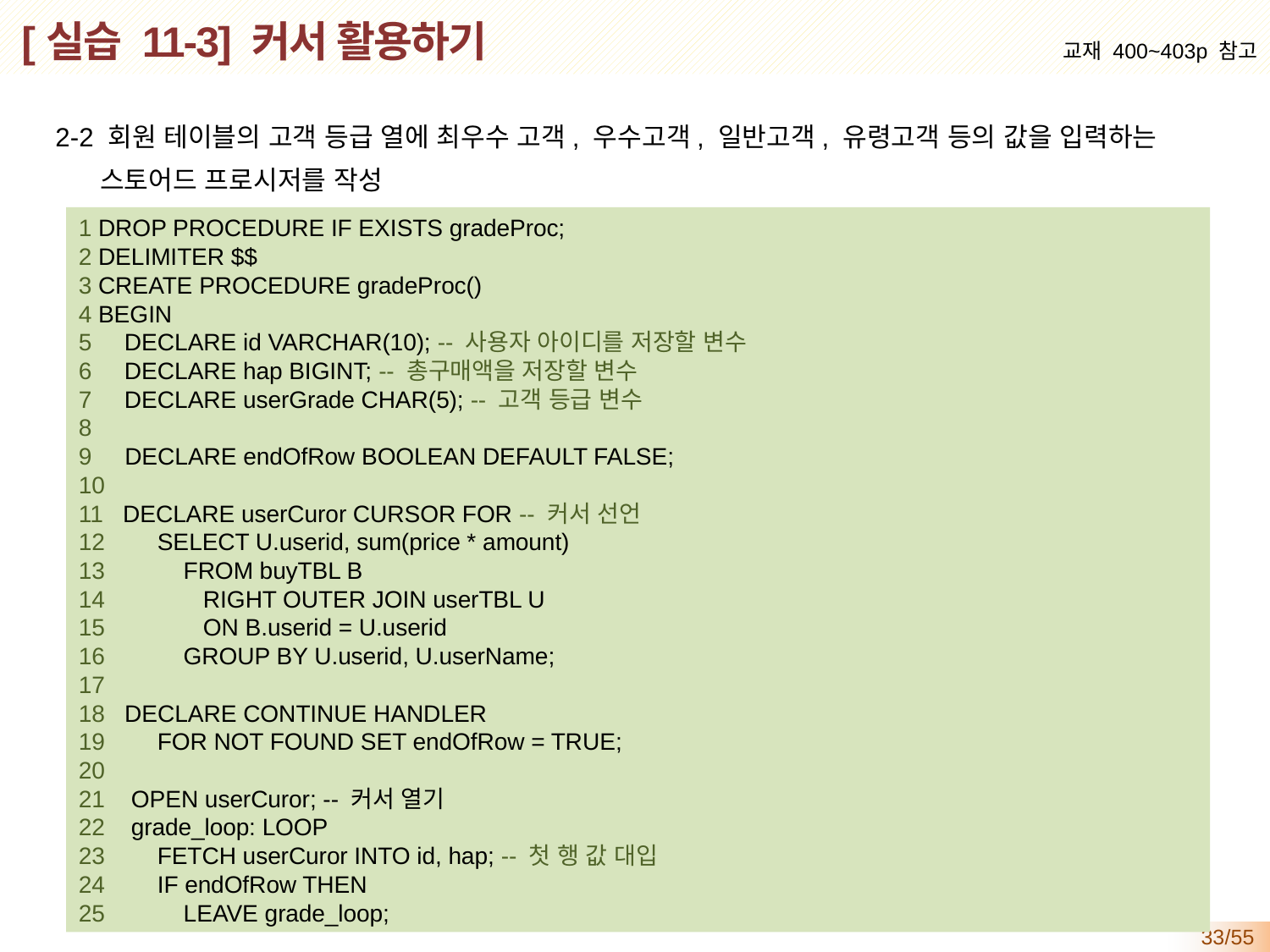

# [실습 11-3] 커서 활용하기
교재 400~403p 참고
   2-2 회원 테이블의 고객 등급 열에 최우수 고객, 우수고객, 일반고객, 유령고객 등의 값을 입력하는
        스토어드 프로시저를 작성

1 DROP PROCEDURE IF EXISTS gradeProc;
2 DELIMITER $$
3 CREATE PROCEDURE gradeProc()
4 BEGIN
5     DECLARE id VARCHAR(10); -- 사용자 아이디를 저장할 변수
6     DECLARE hap BIGINT; -- 총구매액을 저장할 변수
7     DECLARE userGrade CHAR(5); -- 고객 등급 변수
8
9     DECLARE endOfRow BOOLEAN DEFAULT FALSE;
10
11   DECLARE userCuror CURSOR FOR -- 커서 선언
12        SELECT U.userid, sum(price * amount)
13            FROM buyTBL B
14               RIGHT OUTER JOIN userTBL U
15               ON B.userid = U.userid
16            GROUP BY U.userid, U.userName;
17
18   DECLARE CONTINUE HANDLER
19        FOR NOT FOUND SET endOfRow = TRUE;
20
21    OPEN userCuror; -- 커서 열기
22    grade_loop: LOOP
23        FETCH userCuror INTO id, hap; -- 첫 행 값 대입
24        IF endOfRow THEN
25            LEAVE grade_loop;